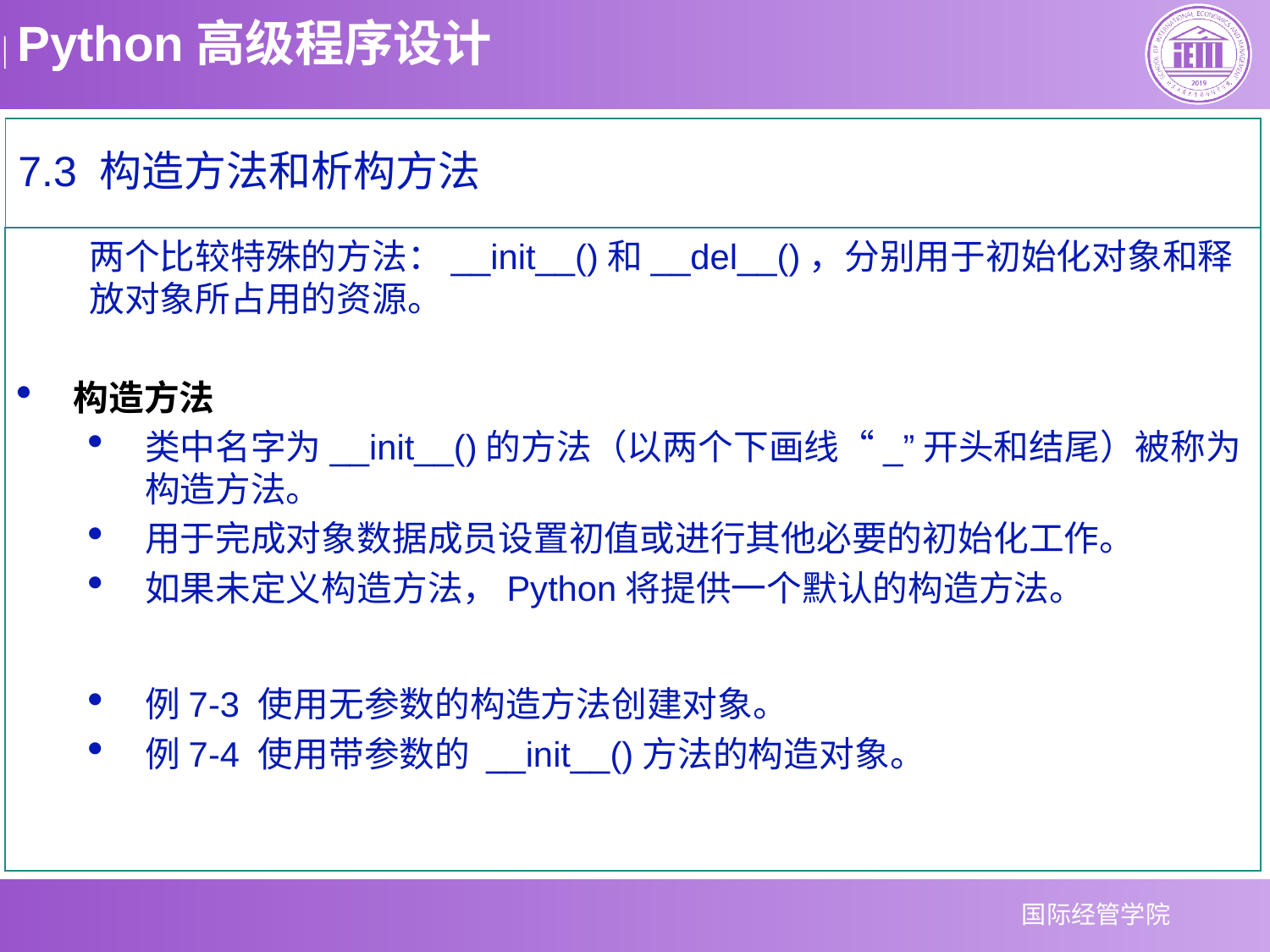

# 7.3 构造方法和析构方法
两个比较特殊的方法：__init__()和__del__()，分别用于初始化对象和释放对象所占用的资源。

构造方法
类中名字为__init__()的方法（以两个下画线“_”开头和结尾）被称为构造方法。
用于完成对象数据成员设置初值或进行其他必要的初始化工作。
如果未定义构造方法，Python将提供一个默认的构造方法。

例7-3 使用无参数的构造方法创建对象。
例7-4 使用带参数的 __init__()方法的构造对象。